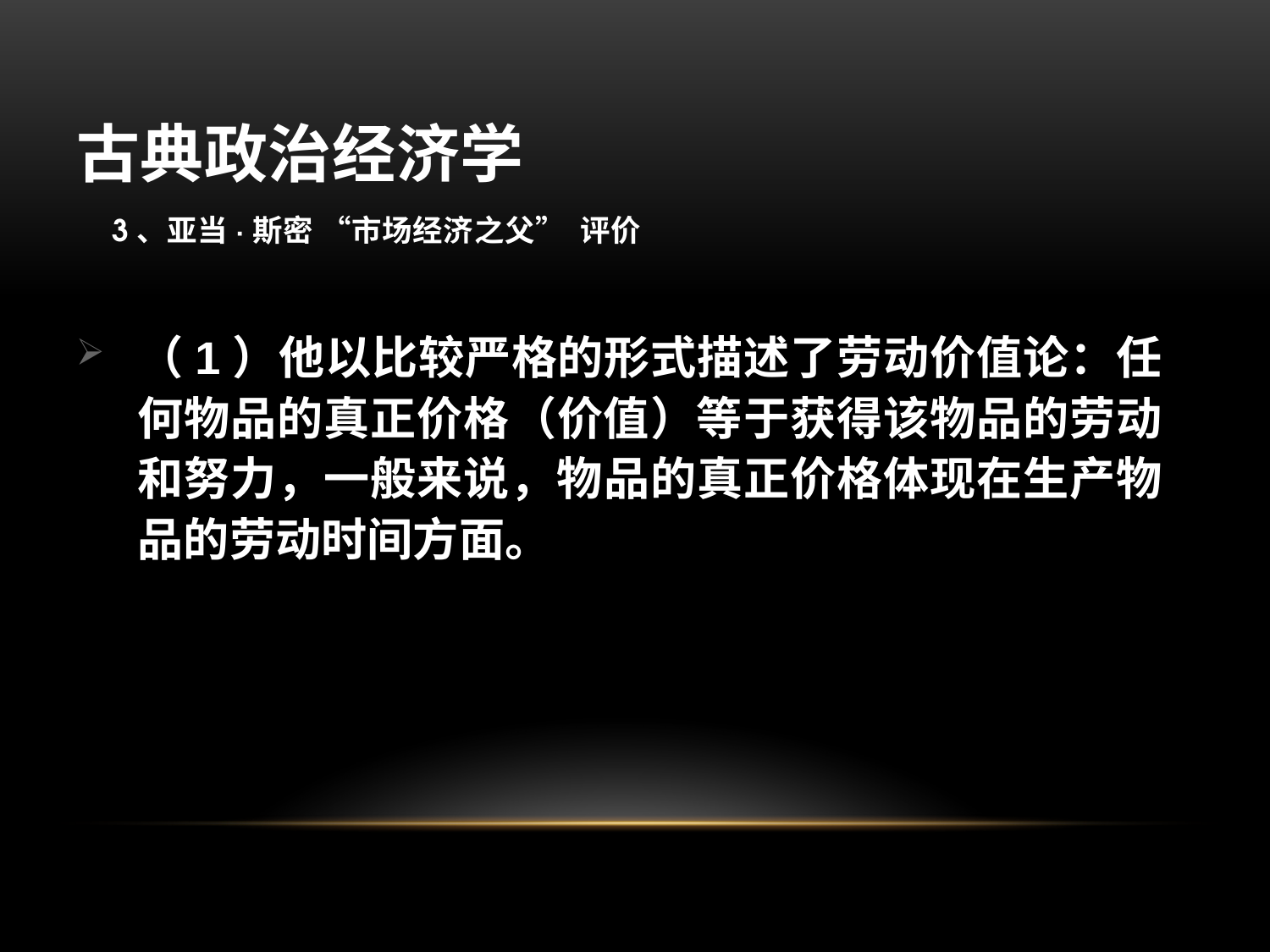

古典政治经济学
    3、亚当·斯密 “市场经济之父”  评价
（1）他以比较严格的形式描述了劳动价值论：任何物品的真正价格（价值）等于获得该物品的劳动和努力，一般来说，物品的真正价格体现在生产物品的劳动时间方面。